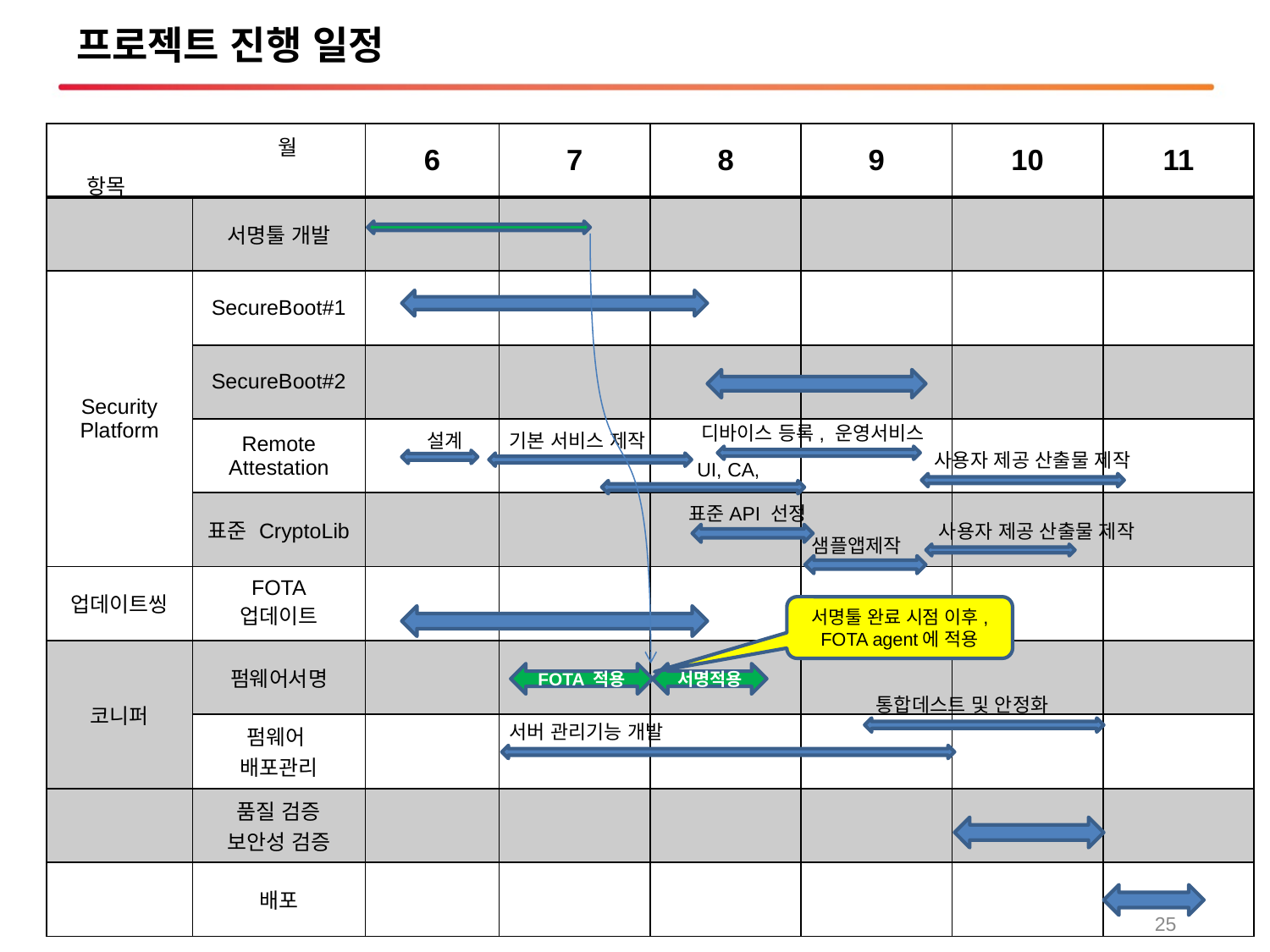

# 프로젝트 진행 일정
|  |  | 6 | 7 | 8 | 9 | 10 | 11 |
| --- | --- | --- | --- | --- | --- | --- | --- |
|  | 서명툴 개발 |  |  |  |  |  |  |
| Security Platform | SecureBoot#1 |  |  |  |  |  |  |
|  | SecureBoot#2 |  |  |  |  |  |  |
|  | Remote Attestation |  |  |  |  |  |  |
|  | 표준 CryptoLib |  |  |  |  |  |  |
| 업데이트씽 | FOTA 업데이트 |  |  |  |  |  |  |
| 코니퍼 | 펌웨어서명 |  |  |  |  |  |  |
|  | 펌웨어 배포관리 |  |  |  |  |  |  |
|  | 품질 검증 보안성 검증 |  |  |  |  |  |  |
|  | 배포 |  |  |  |  |  |  |
월
항목

디바이스 등록, 운영서비스
설계
기본 서비스 제작
사용자 제공 산출물 제작

UI, CA,

표준API 선정

사용자 제공 산출물 제작
샘플앱제작

서명툴 완료 시점 이후,
FOTA agent에 적용

FOTA 적용
서명적용
통합데스트 및 안정화
서버 관리기능 개발

25